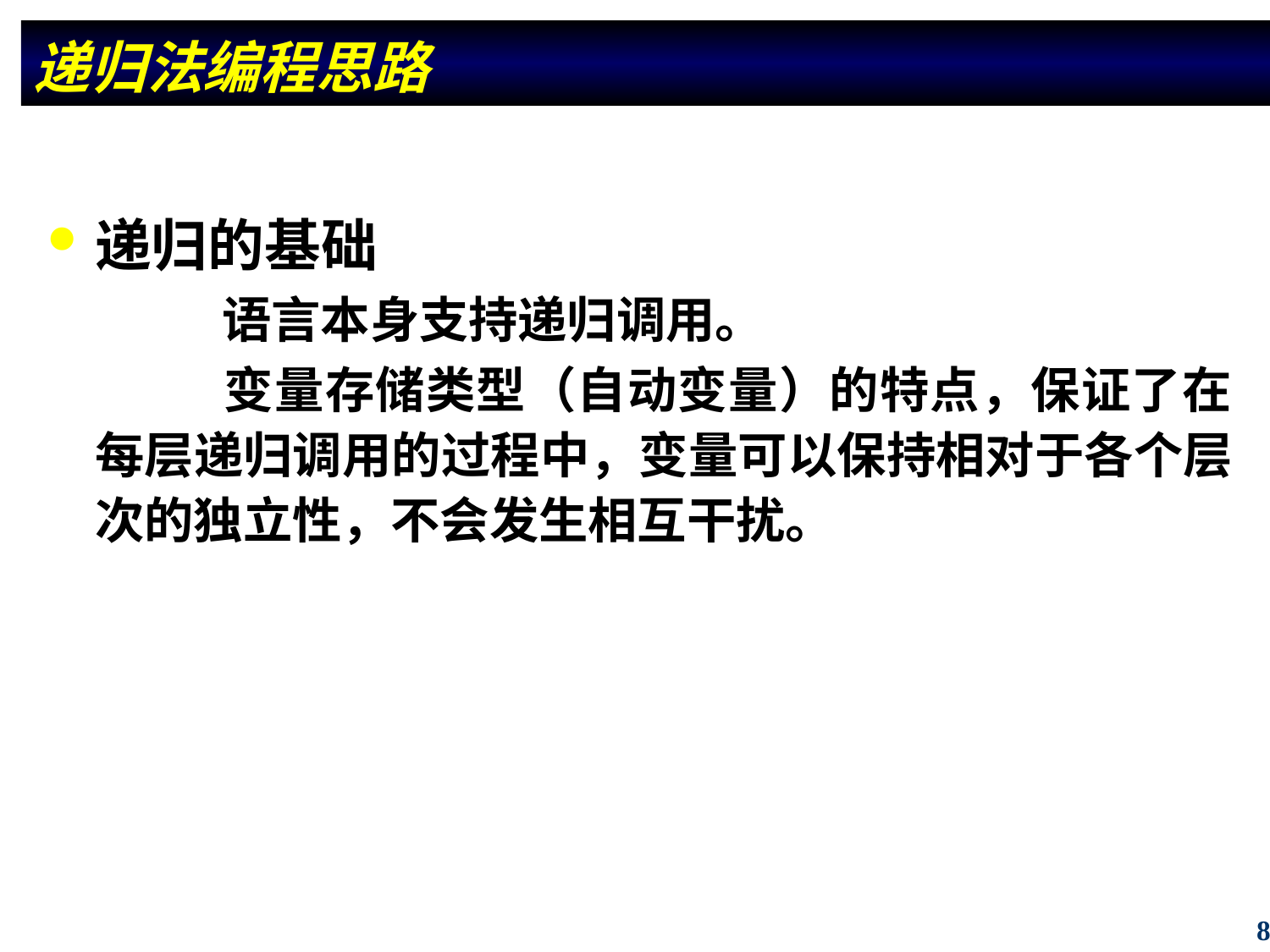

递归法编程思路
#
递归的基础
		语言本身支持递归调用。
		变量存储类型（自动变量）的特点，保证了在每层递归调用的过程中，变量可以保持相对于各个层次的独立性，不会发生相互干扰。